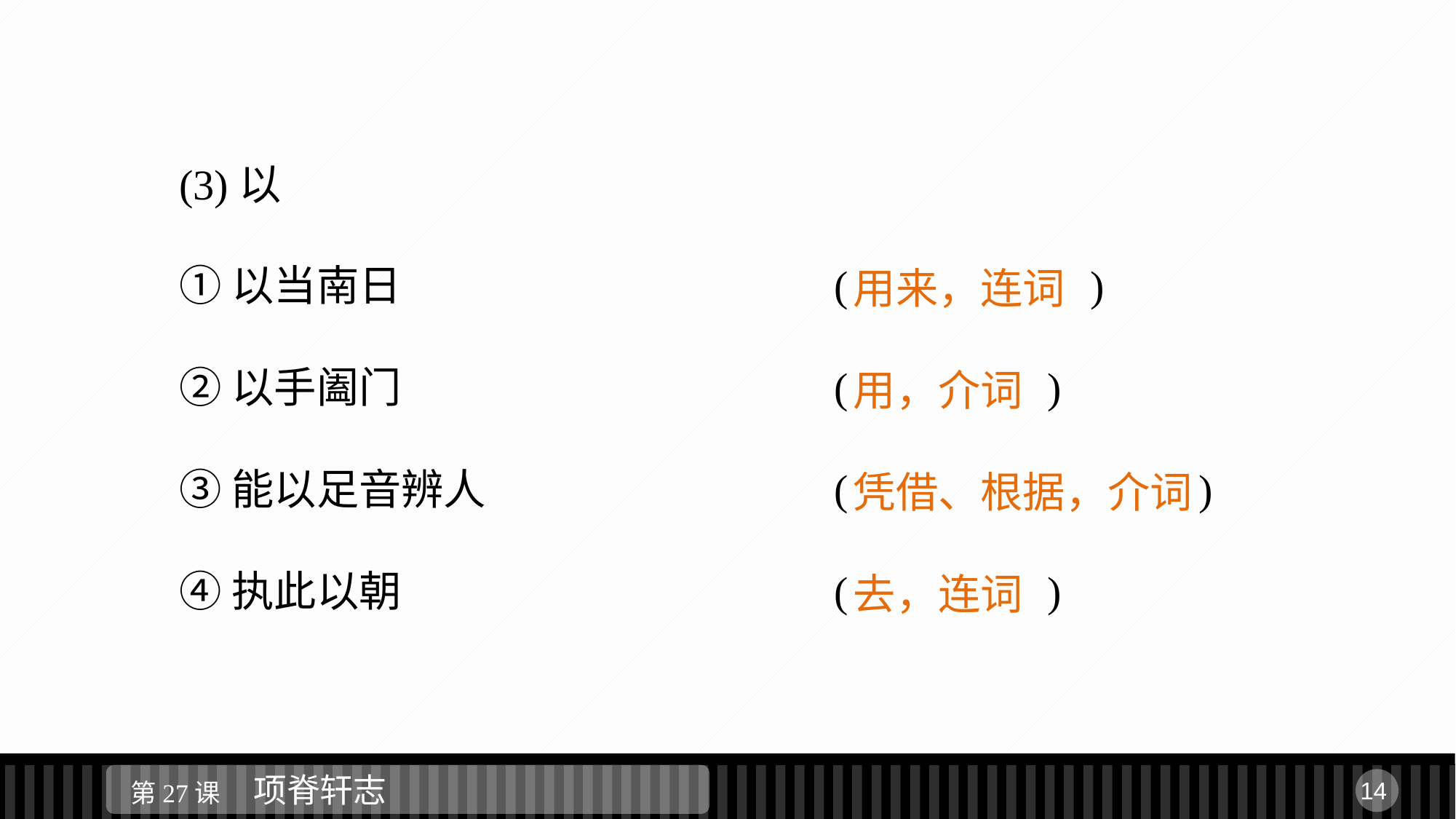

(3)以
①以当南日					(         　　　)
②以手阖门					(　　 　　)
③能以足音辨人				(　　                 　　)
④执此以朝					(　　　　 )
用来，连词
用，介词
凭借、根据，介词
去，连词